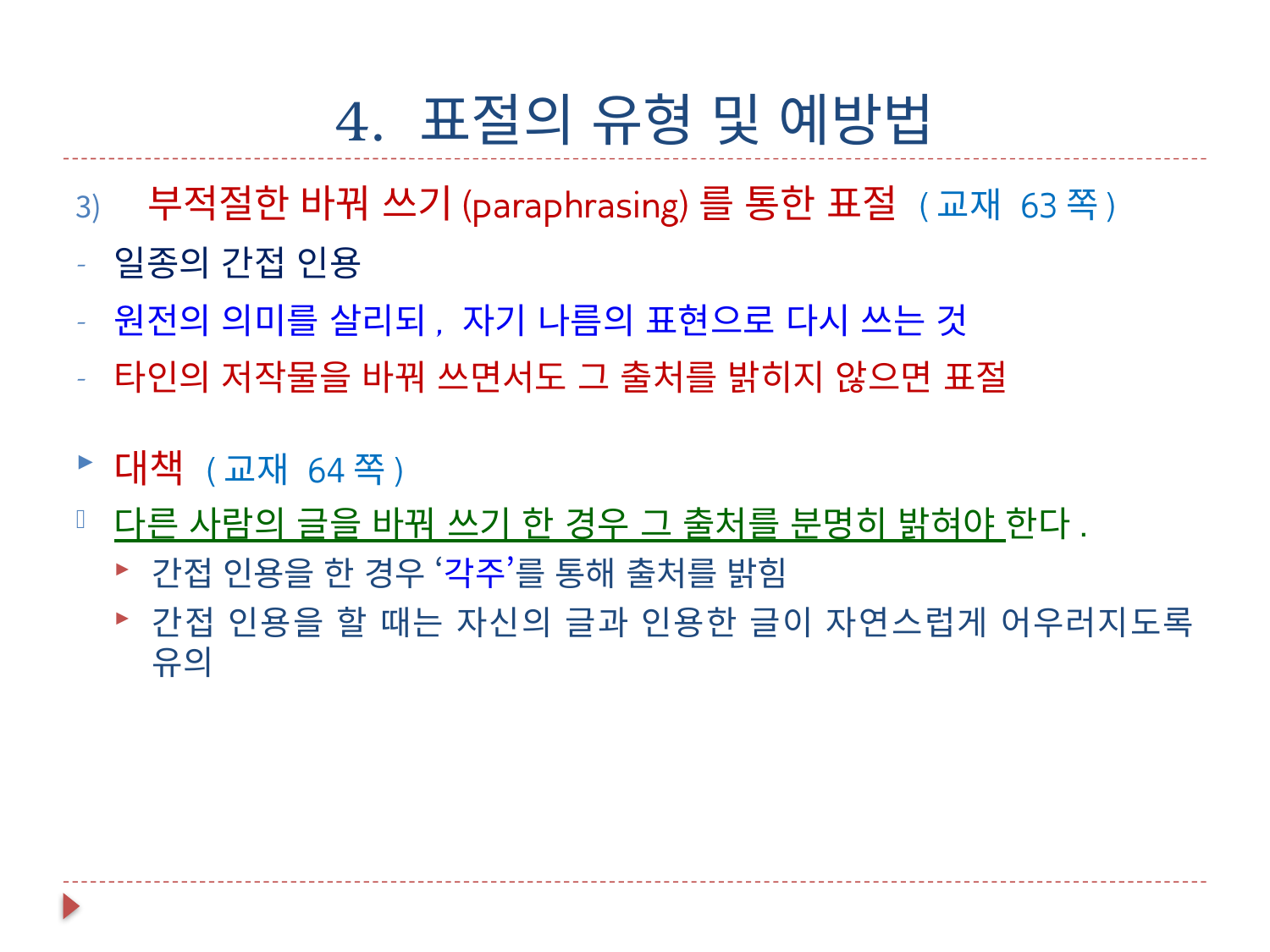

# 4. 표절의 유형 및 예방법
부적절한 바꿔 쓰기(paraphrasing)를 통한 표절 (교재 63쪽)
일종의 간접 인용
원전의 의미를 살리되, 자기 나름의 표현으로 다시 쓰는 것
타인의 저작물을 바꿔 쓰면서도 그 출처를 밝히지 않으면 표절

대책 (교재 64쪽)
다른 사람의 글을 바꿔 쓰기 한 경우 그 출처를 분명히 밝혀야 한다.
간접 인용을 한 경우 ‘각주’를 통해 출처를 밝힘
간접 인용을 할 때는 자신의 글과 인용한 글이 자연스럽게 어우러지도록 유의